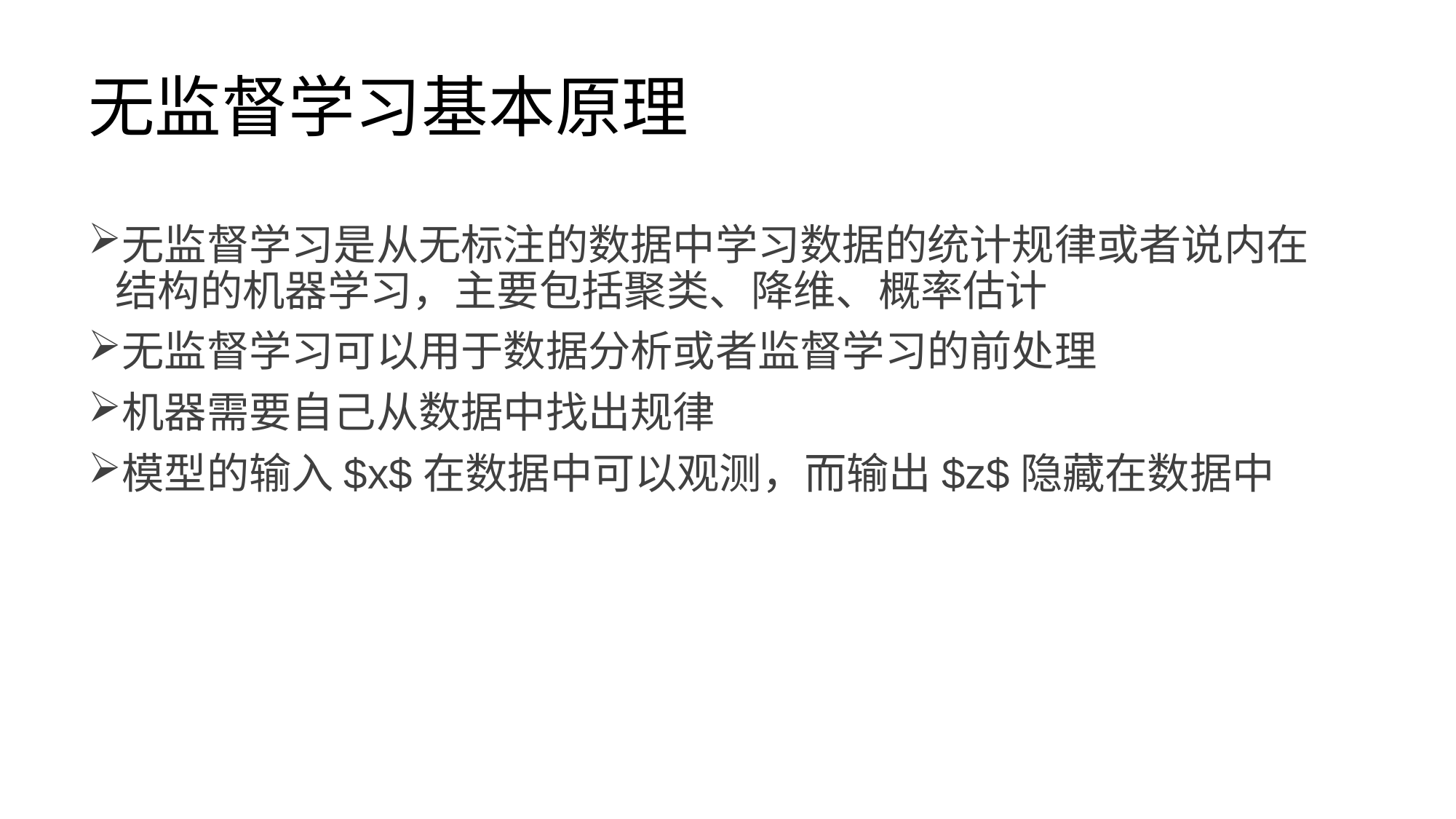

# 无监督学习基本原理
无监督学习是从无标注的数据中学习数据的统计规律或者说内在结构的机器学习，主要包括聚类、降维、概率估计
无监督学习可以用于数据分析或者监督学习的前处理
机器需要自己从数据中找出规律
模型的输入$x$在数据中可以观测，而输出$z$隐藏在数据中